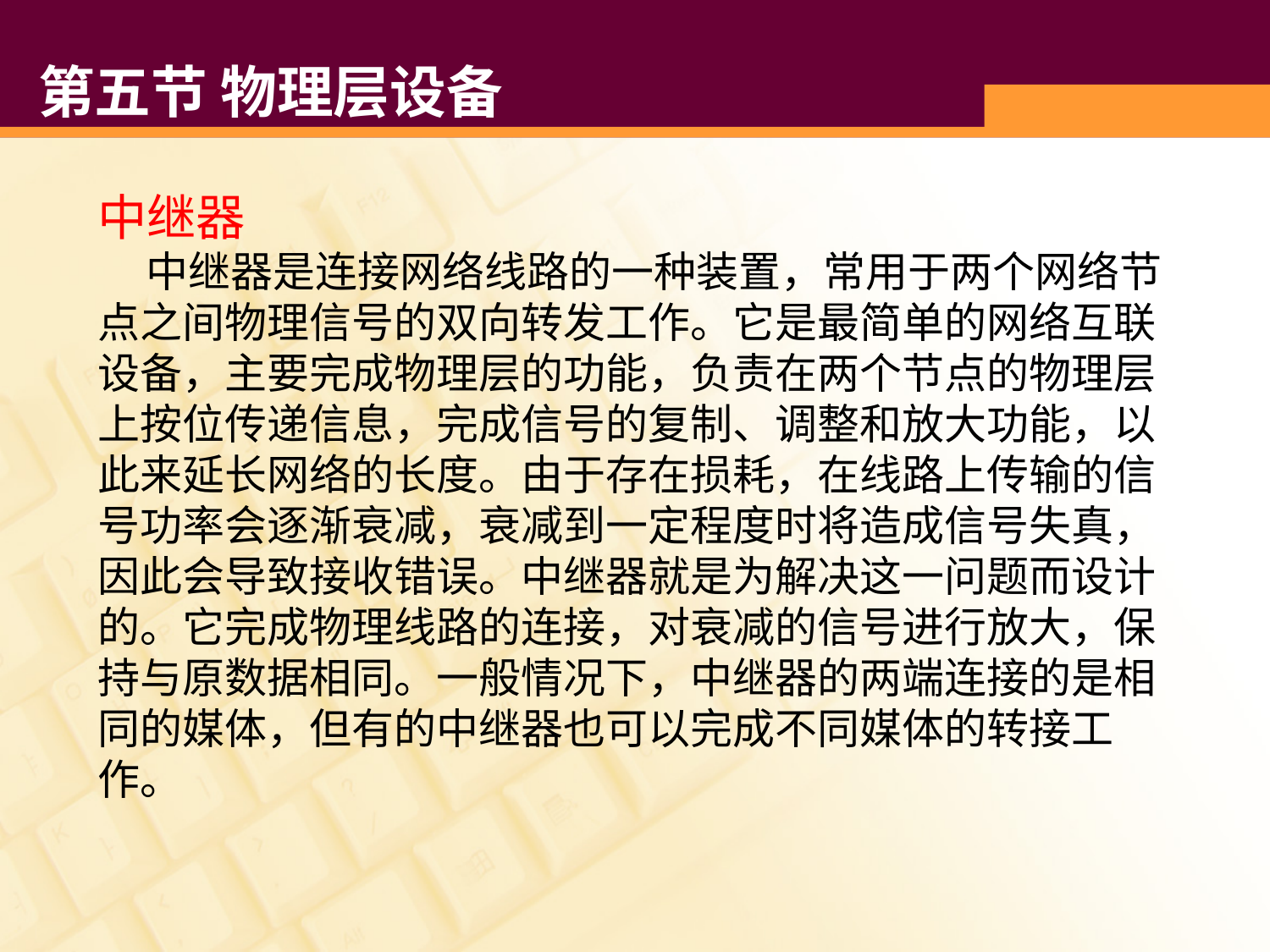

# 第五节 物理层设备
中继器
    中继器是连接网络线路的一种装置，常用于两个网络节点之间物理信号的双向转发工作。它是最简单的网络互联设备，主要完成物理层的功能，负责在两个节点的物理层上按位传递信息，完成信号的复制、调整和放大功能，以此来延长网络的长度。由于存在损耗，在线路上传输的信号功率会逐渐衰减，衰减到一定程度时将造成信号失真，因此会导致接收错误。中继器就是为解决这一问题而设计的。它完成物理线路的连接，对衰减的信号进行放大，保持与原数据相同。一般情况下，中继器的两端连接的是相同的媒体，但有的中继器也可以完成不同媒体的转接工作。